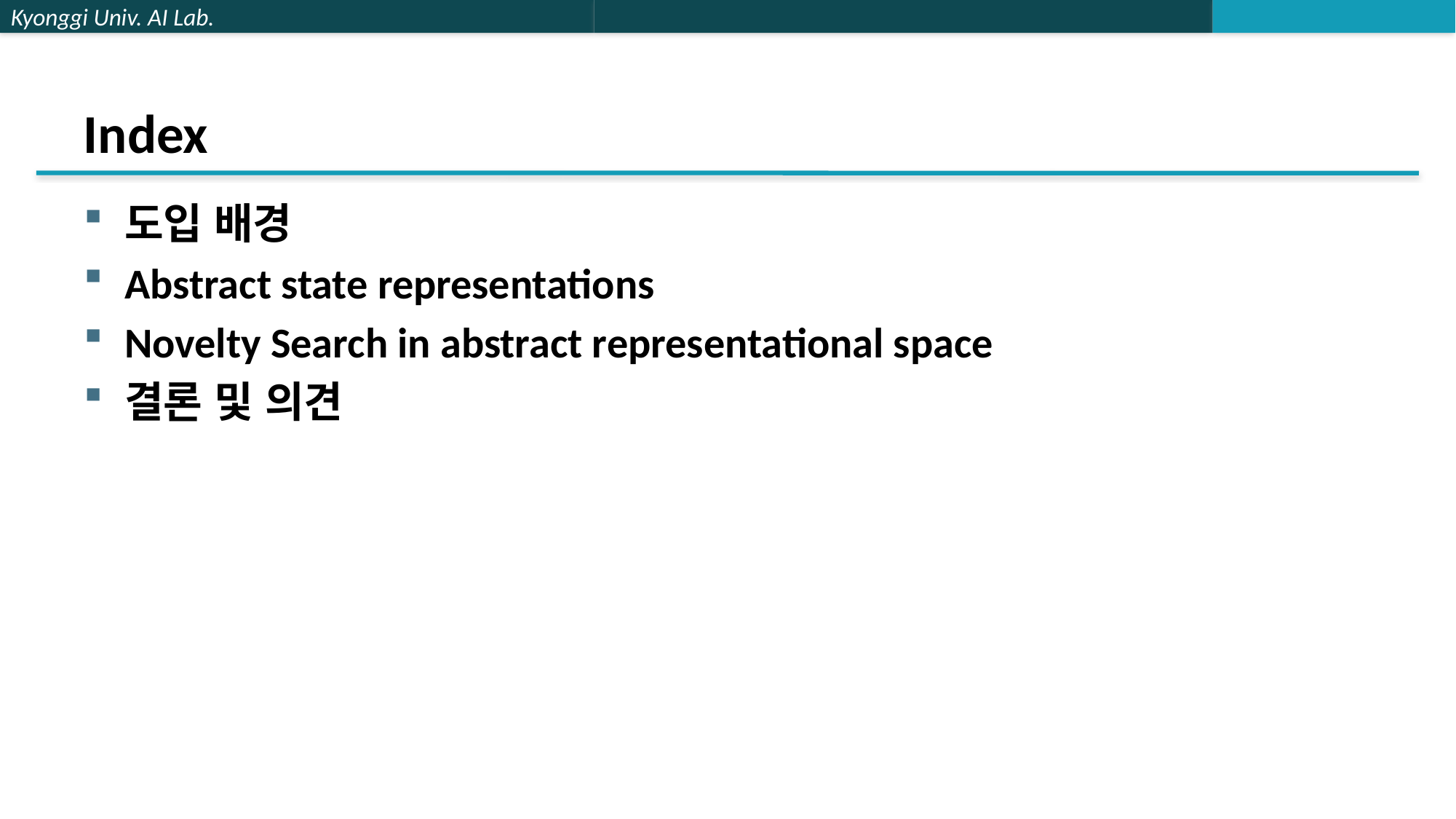

# Index
도입 배경
Abstract state representations
Novelty Search in abstract representational space
결론 및 의견